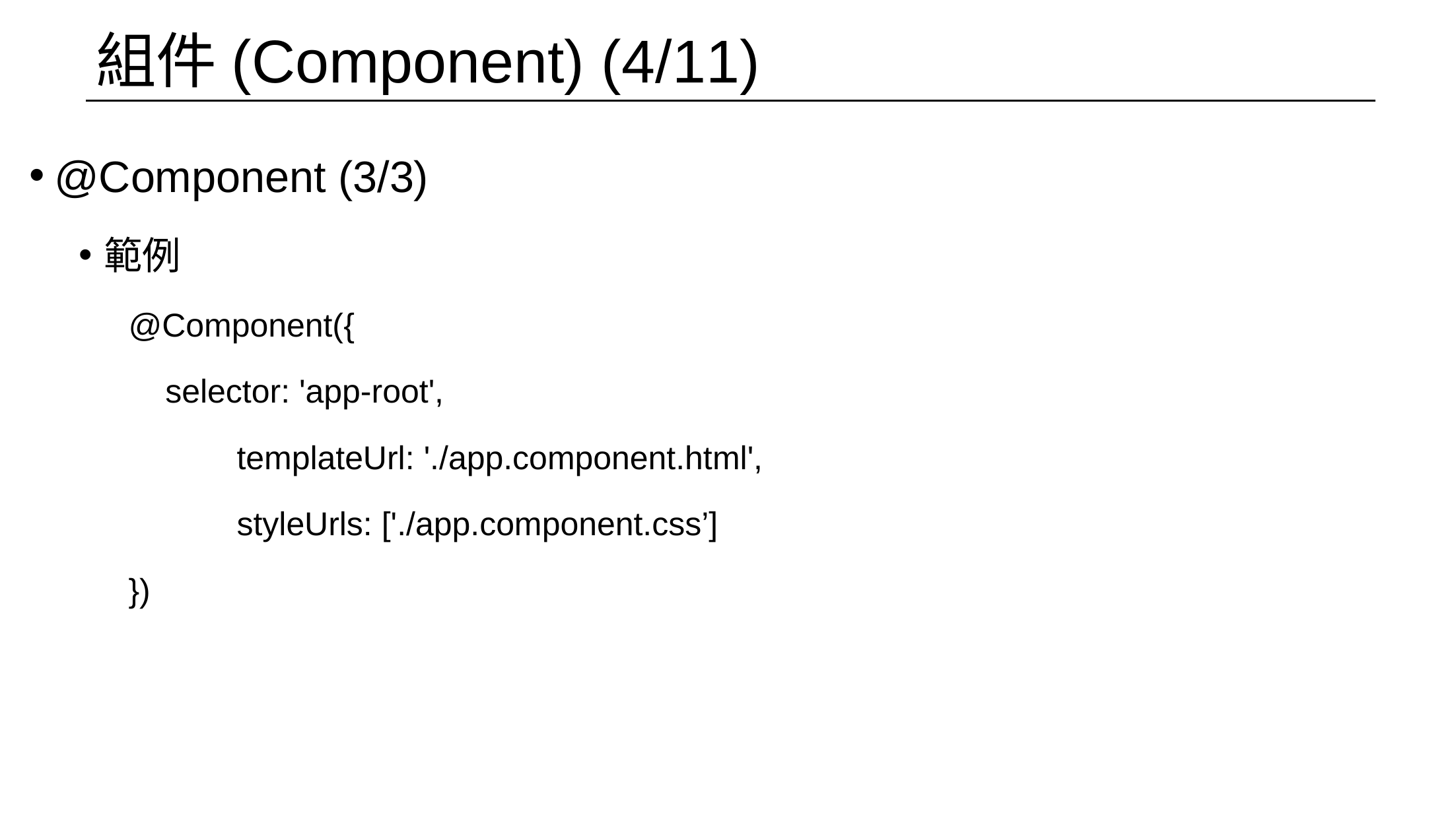

# 組件(Component) (4/11)
@Component (3/3)
範例
@Component({
    selector: 'app-root',
  	 templateUrl: './app.component.html',
  	 styleUrls: ['./app.component.css’]
})